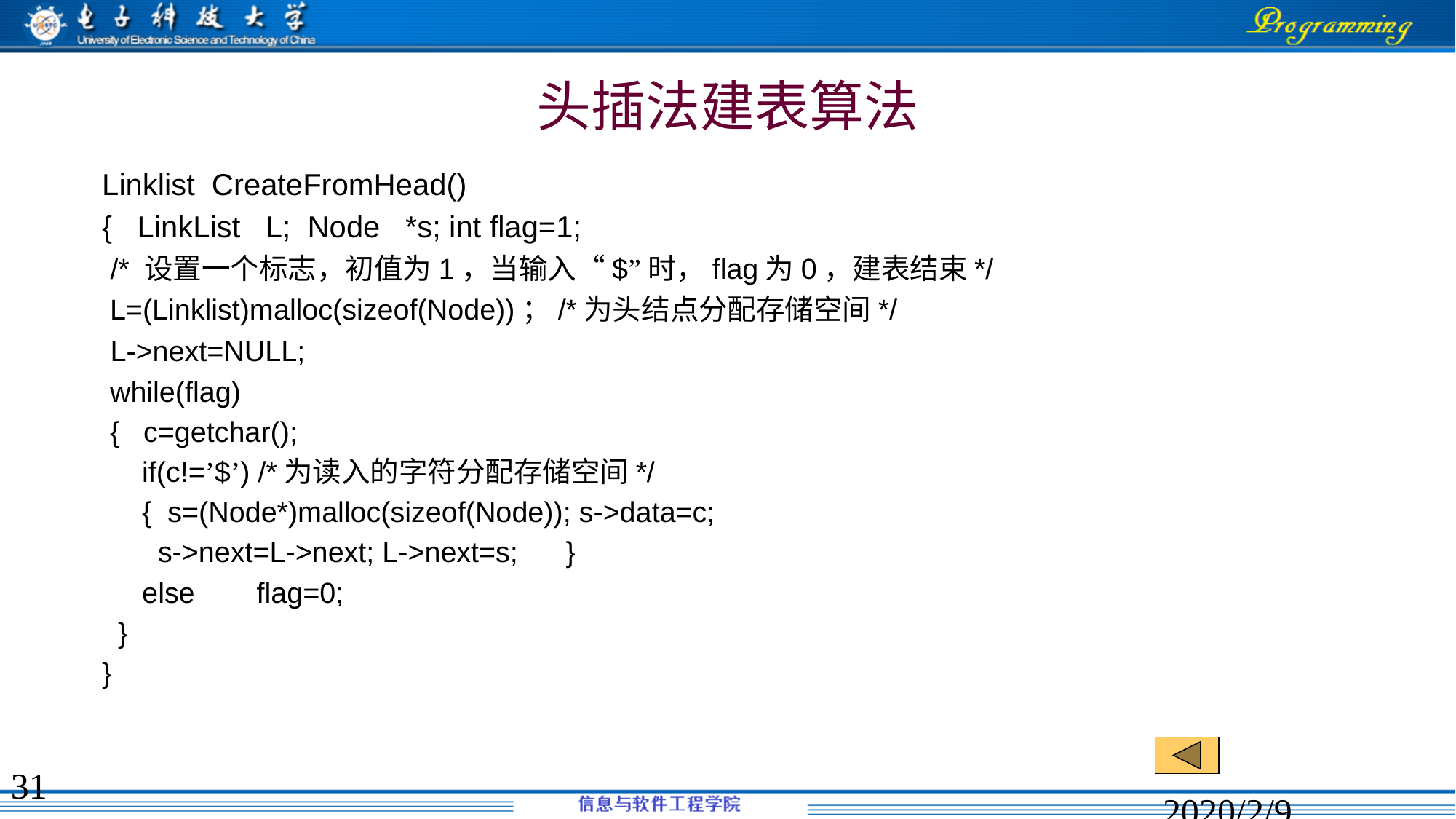

# 头插法建表算法
Linklist  CreateFromHead()
{   LinkList   L;  Node   *s; int flag=1;
 /* 设置一个标志，初值为1，当输入“$”时，flag为0，建表结束*/
 L=(Linklist)malloc(sizeof(Node))；/*为头结点分配存储空间*/
 L->next=NULL;
 while(flag)
 {   c=getchar();
     if(c!=’$’) /*为读入的字符分配存储空间*/
     {  s=(Node*)malloc(sizeof(Node)); s->data=c;
       s->next=L->next; L->next=s;      }
     else	flag=0;
  }
}

31
2020/2/9